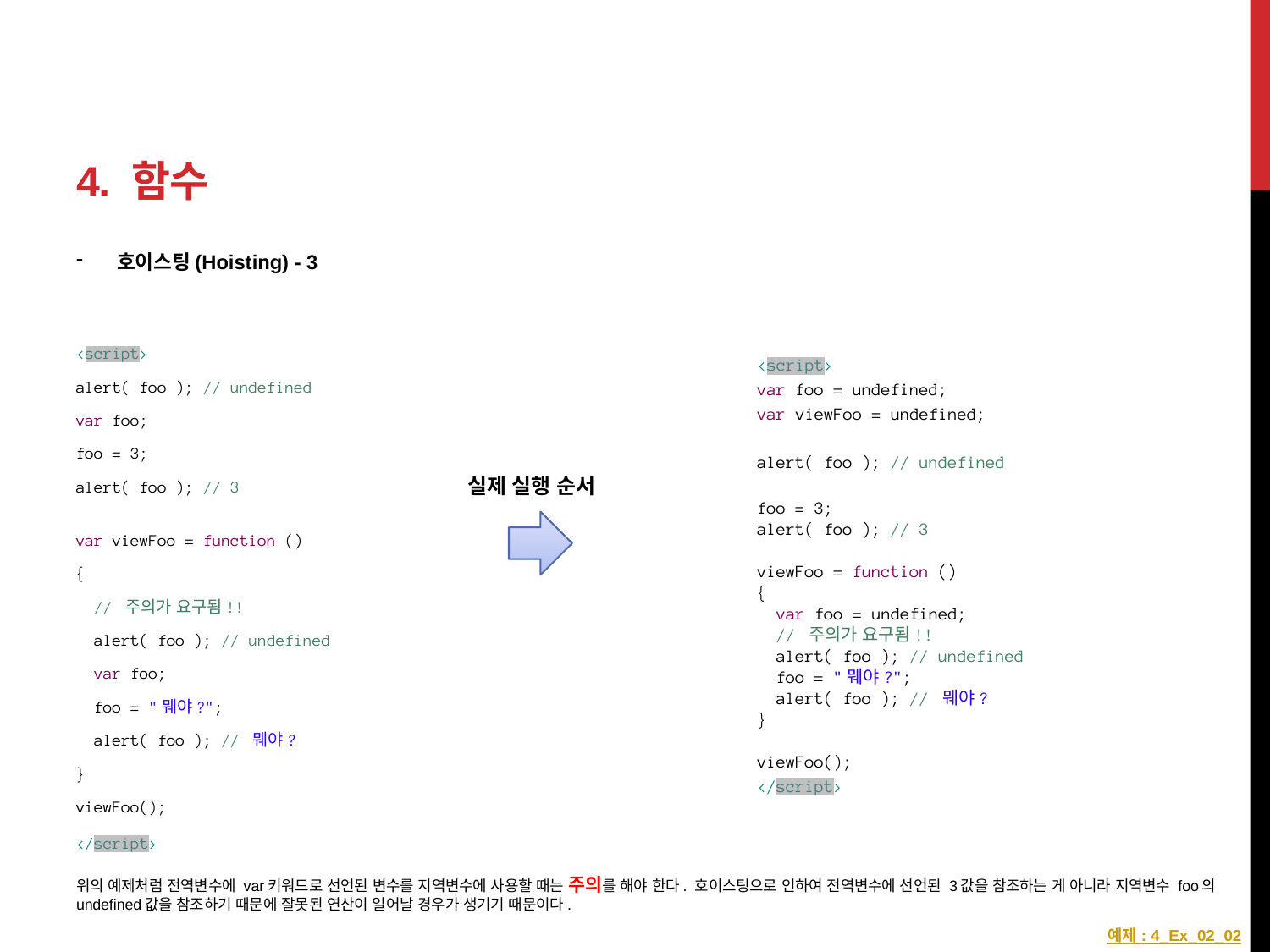

# 4. 함수
호이스팅(Hoisting) - 3

<script>
alert( foo ); // undefined
var foo;
foo = 3;
alert( foo ); // 3
var viewFoo = function ()
{
  // 주의가 요구됨!!
  alert( foo ); // undefined
  var foo;
  foo = "뭬야?";
  alert( foo ); // 뭬야?
}
viewFoo();
</script>
위의 예제처럼 전역변수에 var키워드로 선언된 변수를 지역변수에 사용할 때는 주의를 해야 한다. 호이스팅으로 인하여 전역변수에 선언된 3값을 참조하는 게 아니라 지역변수 foo의 undefined값을 참조하기 때문에 잘못된 연산이 일어날 경우가 생기기 때문이다.

<script>
var foo = undefined;
var viewFoo = undefined;
alert( foo ); // undefined
foo = 3;
alert( foo ); // 3
viewFoo = function ()
{
  var foo = undefined;
  // 주의가 요구됨!!
  alert( foo ); // undefined
  foo = "뭬야?";
  alert( foo ); // 뭬야?
}
viewFoo();
</script>
실제 실행 순서

예제 : 4_Ex_02_02